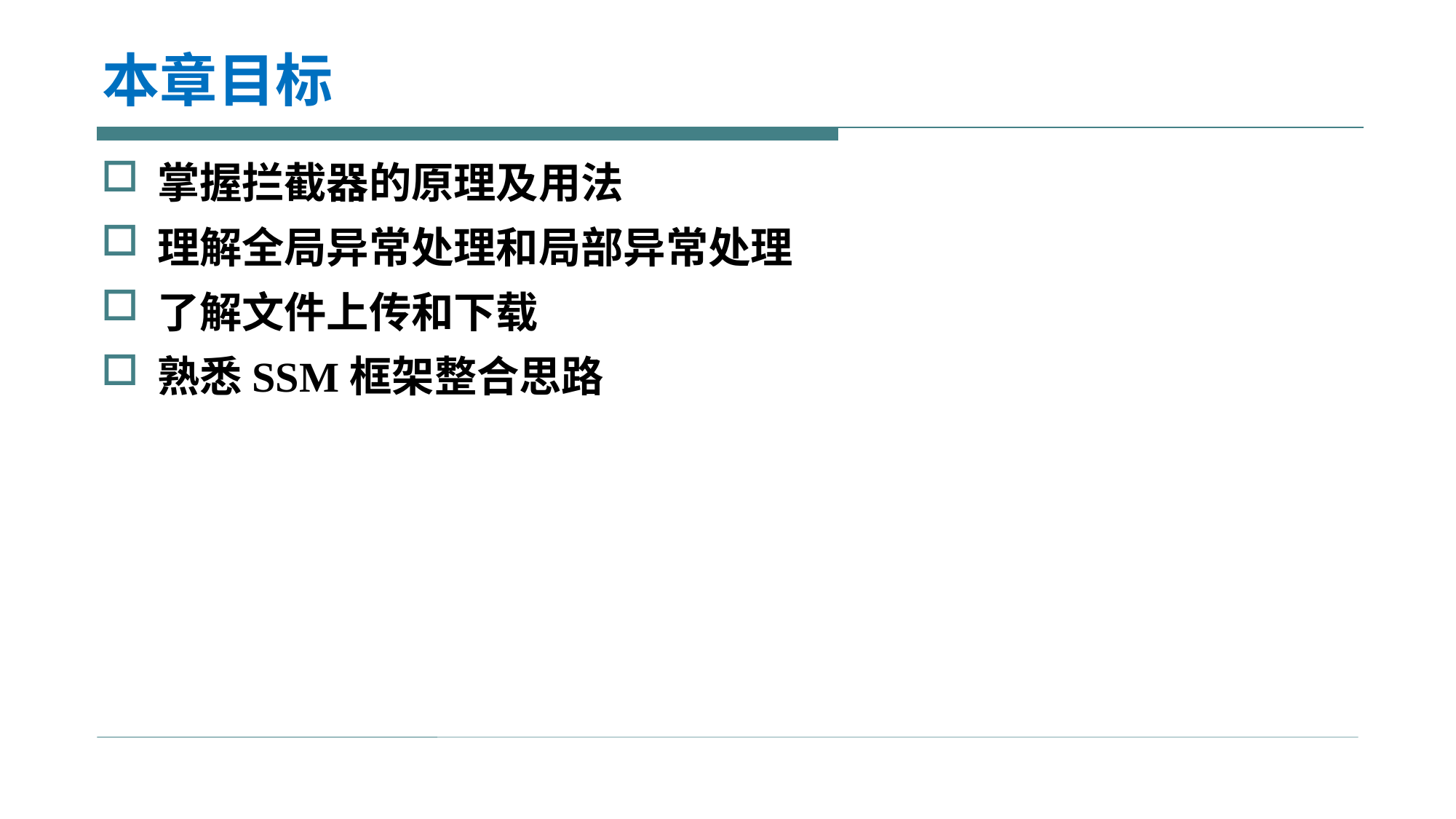

# 本章目标
掌握拦截器的原理及用法
理解全局异常处理和局部异常处理
了解文件上传和下载
熟悉SSM框架整合思路
2